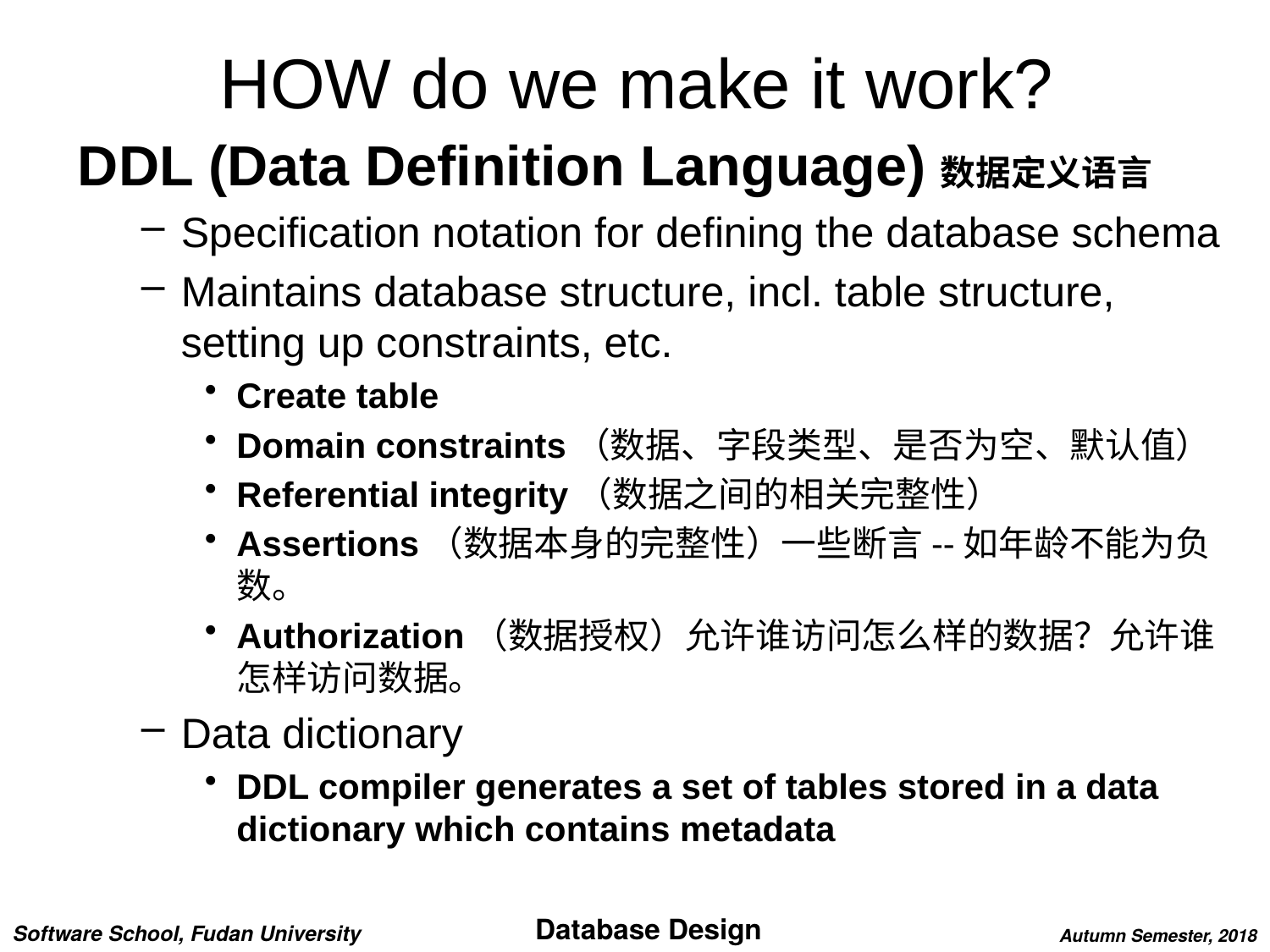

# HOW do we make it work?
DDL (Data Definition Language)数据定义语言
Specification notation for defining the database schema
Maintains database structure, incl. table structure, setting up constraints, etc.
Create table
Domain constraints（数据、字段类型、是否为空、默认值）
Referential integrity（数据之间的相关完整性）
Assertions（数据本身的完整性）一些断言--如年龄不能为负数。
Authorization（数据授权）允许谁访问怎么样的数据？允许谁怎样访问数据。
Data dictionary
DDL compiler generates a set of tables stored in a data dictionary which contains metadata